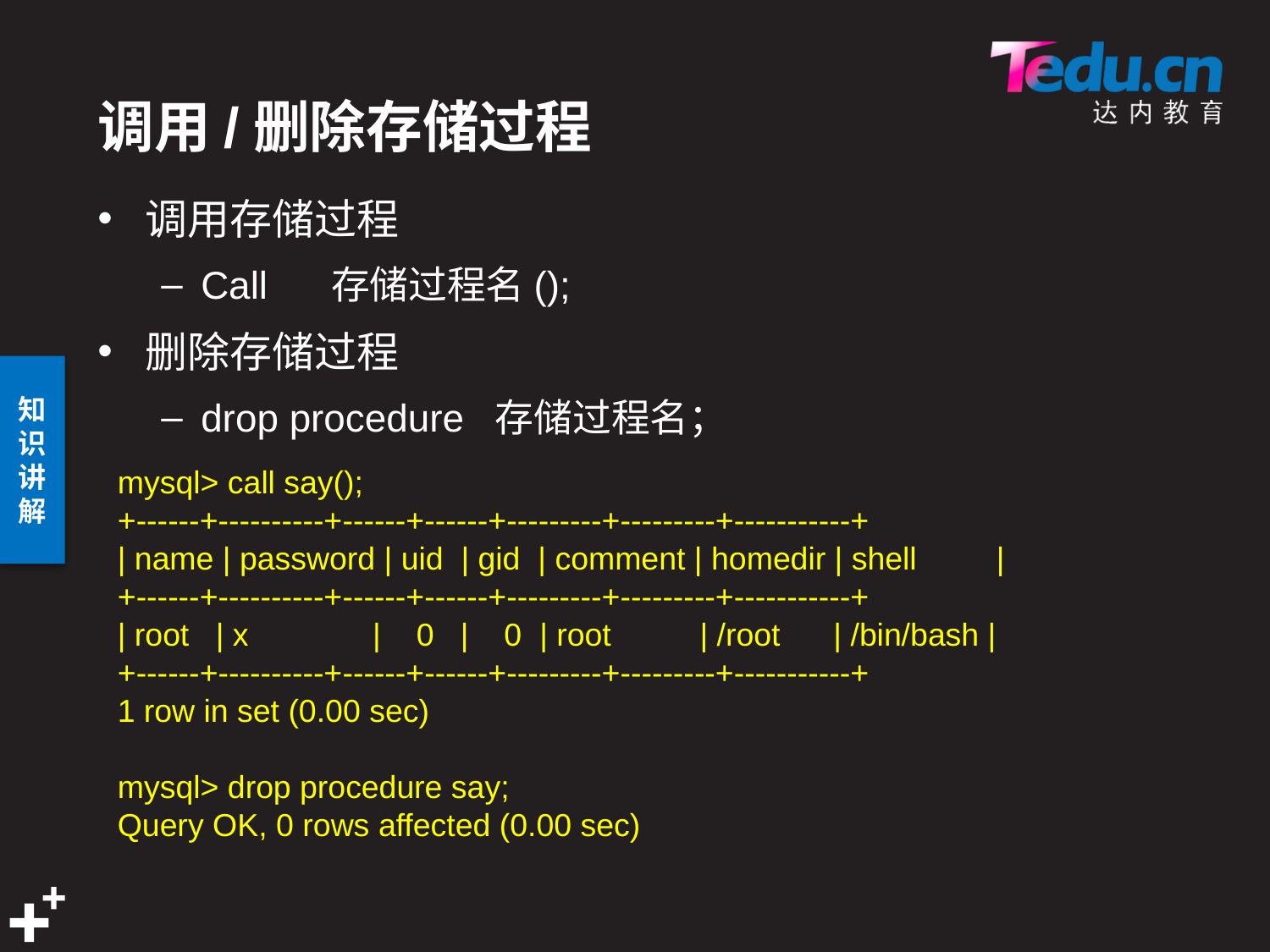

# 调用/删除存储过程
调用存储过程
Call     存储过程名();
删除存储过程
drop procedure  存储过程名；
mysql> call say();
+------+----------+------+------+---------+---------+-----------+
| name | password | uid  | gid  | comment | homedir | shell         |
+------+----------+------+------+---------+---------+-----------+
| root   | x              |    0   |    0  | root          | /root      | /bin/bash |
+------+----------+------+------+---------+---------+-----------+
1 row in set (0.00 sec)

mysql> drop procedure say;
Query OK, 0 rows affected (0.00 sec)